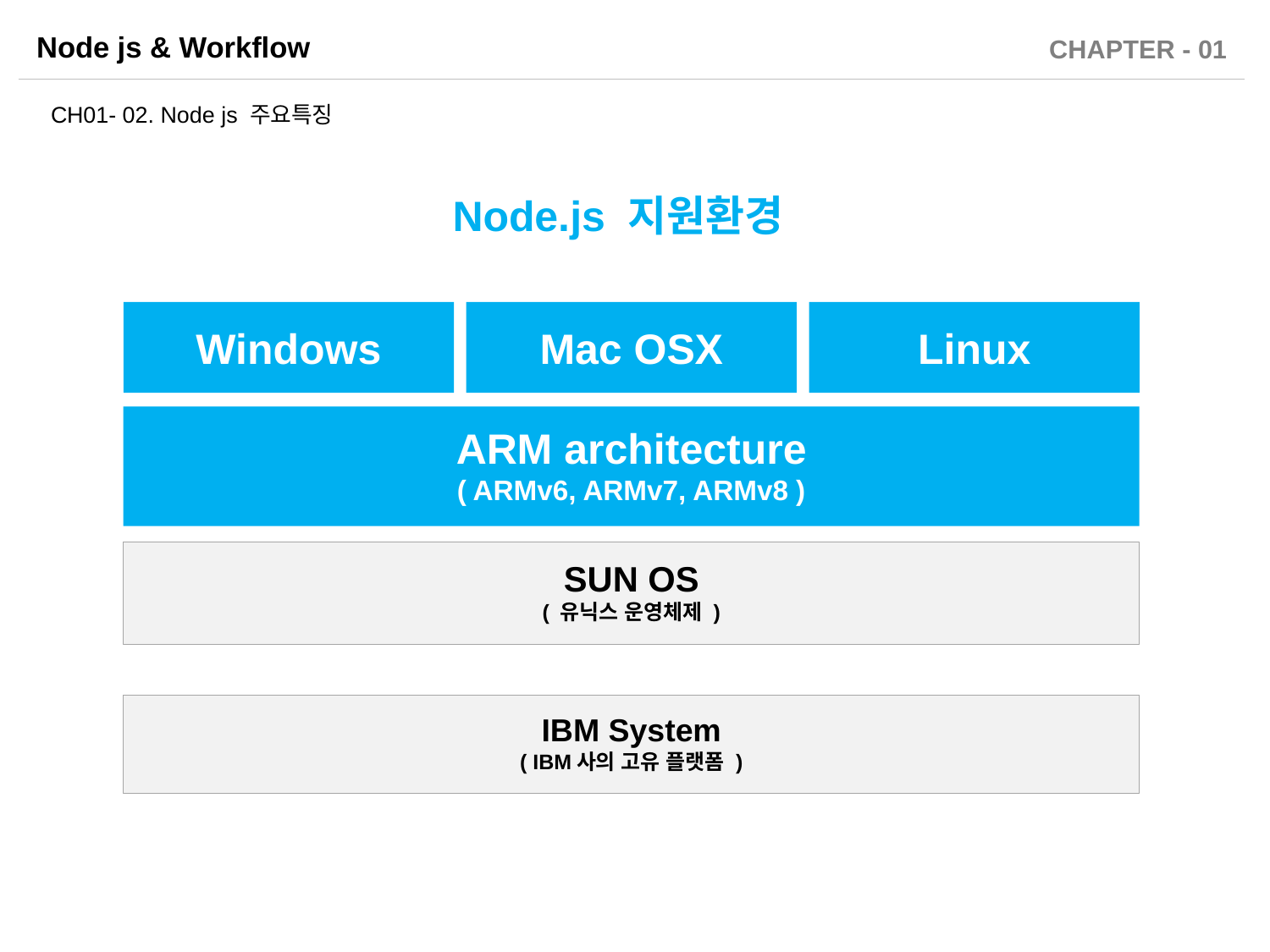

CH01- 02. Node js 주요특징
Node.js 지원환경
Windows
Mac OSX
Linux
ARM architecture
( ARMv6, ARMv7, ARMv8 )
SUN OS
( 유닉스 운영체제 )
IBM System
( IBM사의 고유 플랫폼 )